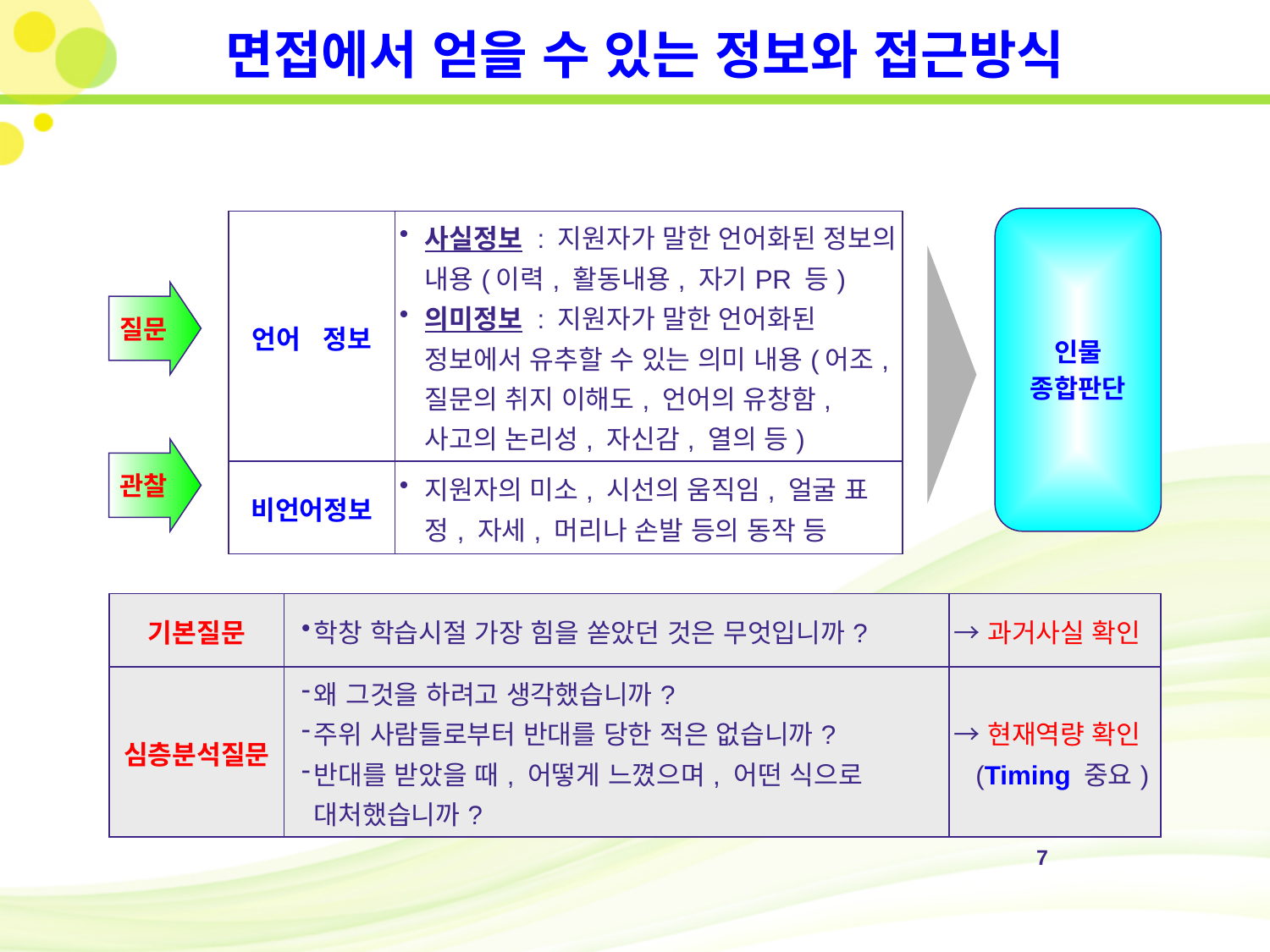

면접에서 얻을 수 있는 정보와 접근방식
인물
종합판단
| 언어 정보 | 사실정보 : 지원자가 말한 언어화된 정보의 내용(이력, 활동내용, 자기PR 등) 의미정보 : 지원자가 말한 언어화된 정보에서 유추할 수 있는 의미 내용(어조, 질문의 취지 이해도, 언어의 유창함, 사고의 논리성, 자신감, 열의 등) |
| --- | --- |
| 비언어정보 | 지원자의 미소, 시선의 움직임, 얼굴 표정, 자세, 머리나 손발 등의 동작 등 |
질문

관찰
| 기본질문 | 학창 학습시절 가장 힘을 쏟았던 것은 무엇입니까? | →과거사실 확인 |
| --- | --- | --- |
| 심층분석질문 | 왜 그것을 하려고 생각했습니까? 주위 사람들로부터 반대를 당한 적은 없습니까? 반대를 받았을 때, 어떻게 느꼈으며, 어떤 식으로 대처했습니까? | →현재역량 확인 (Timing 중요) |
7